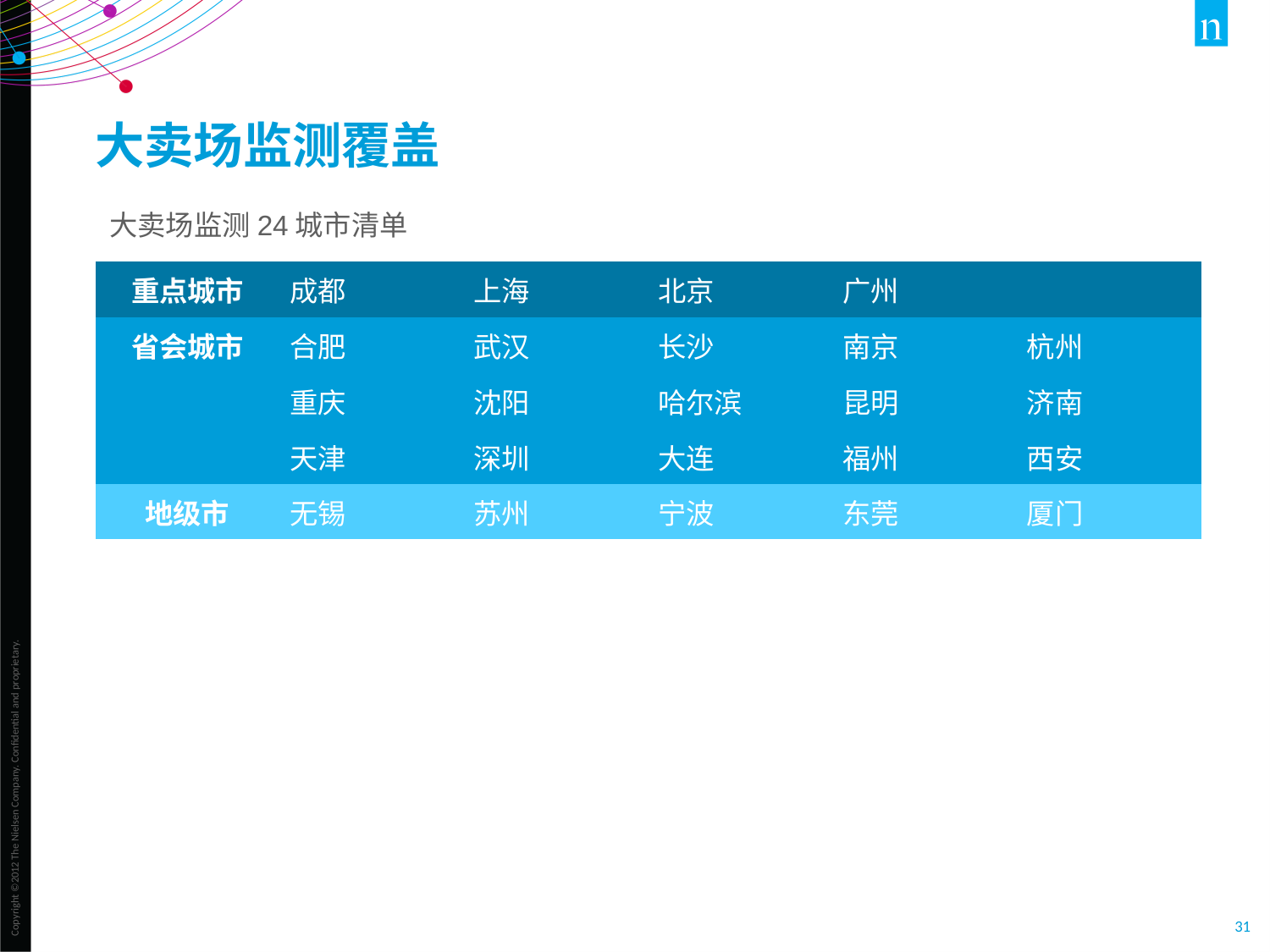

# 大卖场监测覆盖
大卖场监测24城市清单
| 重点城市 | 成都 | 上海 | 北京 | 广州 |  |
| --- | --- | --- | --- | --- | --- |
| 省会城市 | 合肥 | 武汉 | 长沙 | 南京 | 杭州 |
|  | 重庆 | 沈阳 | 哈尔滨 | 昆明 | 济南 |
|  | 天津 | 深圳 | 大连 | 福州 | 西安 |
| 地级市 | 无锡 | 苏州 | 宁波 | 东莞 | 厦门 |